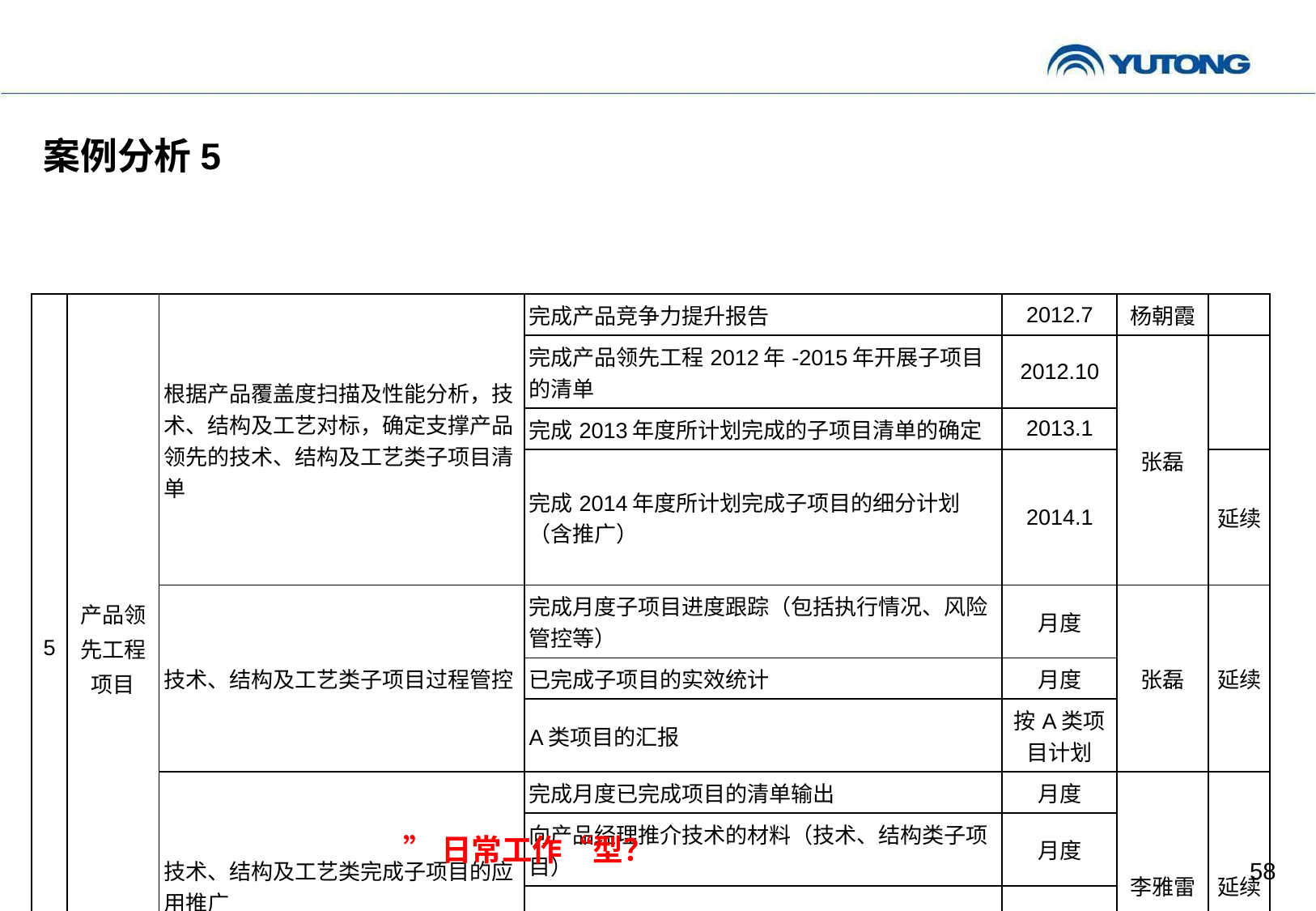

案例分析5
| 5 | 产品领先工程项目 | 根据产品覆盖度扫描及性能分析，技术、结构及工艺对标，确定支撑产品领先的技术、结构及工艺类子项目清单 | 完成产品竞争力提升报告 | 2012.7 | 杨朝霞 |  |
| --- | --- | --- | --- | --- | --- | --- |
|  |  |  | 完成产品领先工程2012年-2015年开展子项目的清单 | 2012.10 | 张磊 |  |
|  |  |  | 完成2013年度所计划完成的子项目清单的确定 | 2013.1 |  |  |
|  |  |  | 完成2014年度所计划完成子项目的细分计划（含推广） | 2014.1 |  | 延续 |
|  |  | 技术、结构及工艺类子项目过程管控 | 完成月度子项目进度跟踪（包括执行情况、风险管控等） | 月度 | 张磊 | 延续 |
|  |  |  | 已完成子项目的实效统计 | 月度 |  |  |
|  |  |  | A类项目的汇报 | 按A类项目计划 |  |  |
|  |  | 技术、结构及工艺类完成子项目的应用推广 | 完成月度已完成项目的清单输出 | 月度 | 李雅雷 | 延续 |
|  |  |  | 向产品经理推介技术的材料（技术、结构类子项目） | 月度 |  |  |
|  |  |  | 已完成子项目的应用推广情况回顾 | 2014.12 |  |  |
”日常工作“型？
58